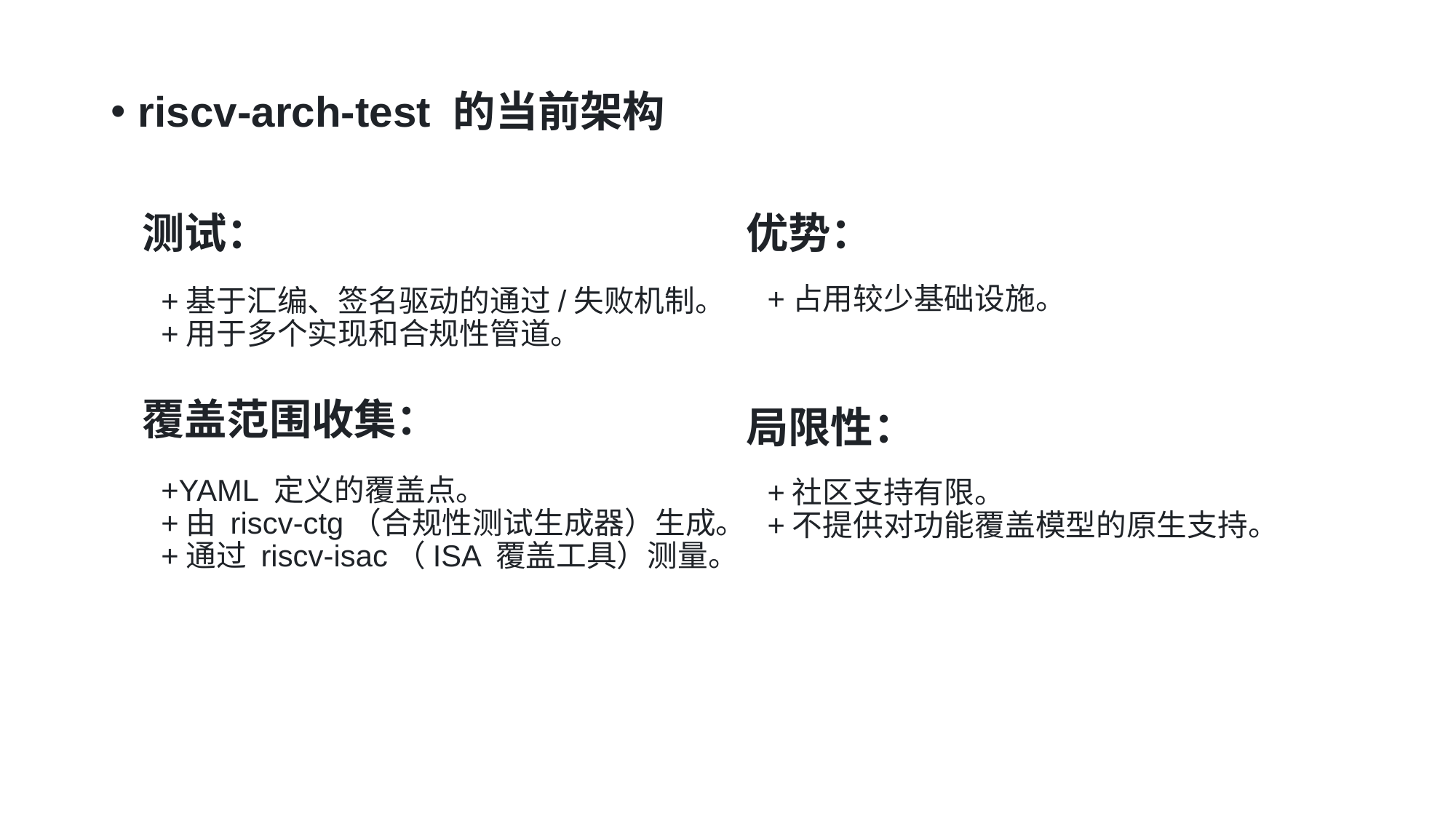

riscv-arch-test 的当前架构
# 测试：
优势：
+占用较少基础设施。
+基于汇编、签名驱动的通过/失败机制。
+用于多个实现和合规性管道。
覆盖范围收集：
局限性：

+社区支持有限。
+不提供对功能覆盖模型的原生支持。
+YAML 定义的覆盖点。
+由 riscv-ctg（合规性测试生成器）生成。
+通过 riscv-isac（ISA 覆盖工具）测量。